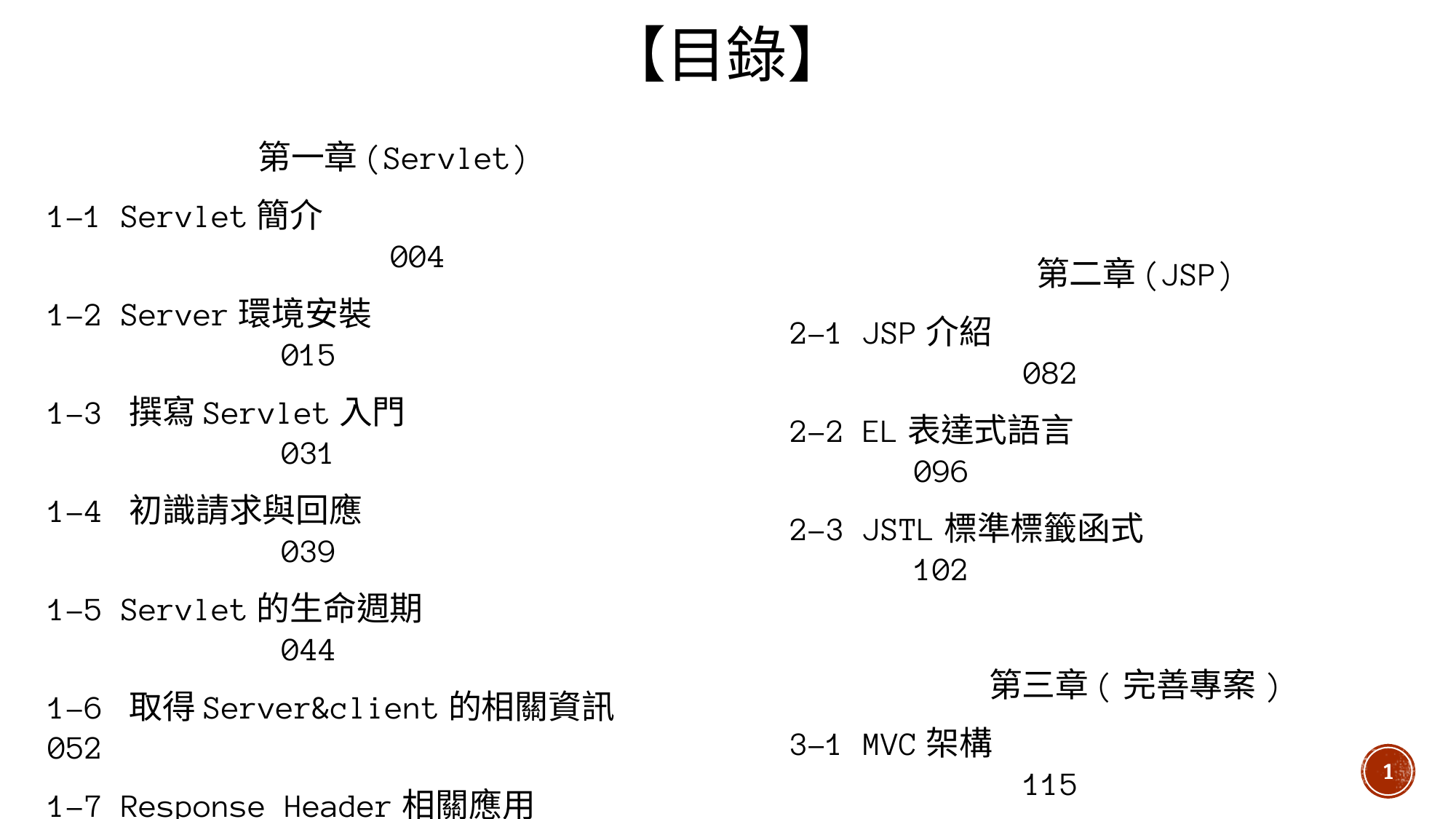

【目錄】
第一章(Servlet)
1-1 Servlet簡介							 004
1-2 Server環境安裝						 015
1-3 撰寫Servlet入門					 031
1-4 初識請求與回應						 039
1-5 Servlet的生命週期					 044
1-6 取得Server&client的相關資訊	 052
1-7 Response Header相關應用			 060
1-8 Session Tracking					 064
1-9 傳遞資訊								 071
1-10 資料庫連結							 075

第二章(JSP)
2-1 JSP介紹							 082
2-2 EL表達式語言					 096
2-3 JSTL標準標籤函式				 102

第三章(完善專案)
3-1 MVC架構							 115
3-2 Listener						 121
3-3 Filters							 125
    備註								 129

1